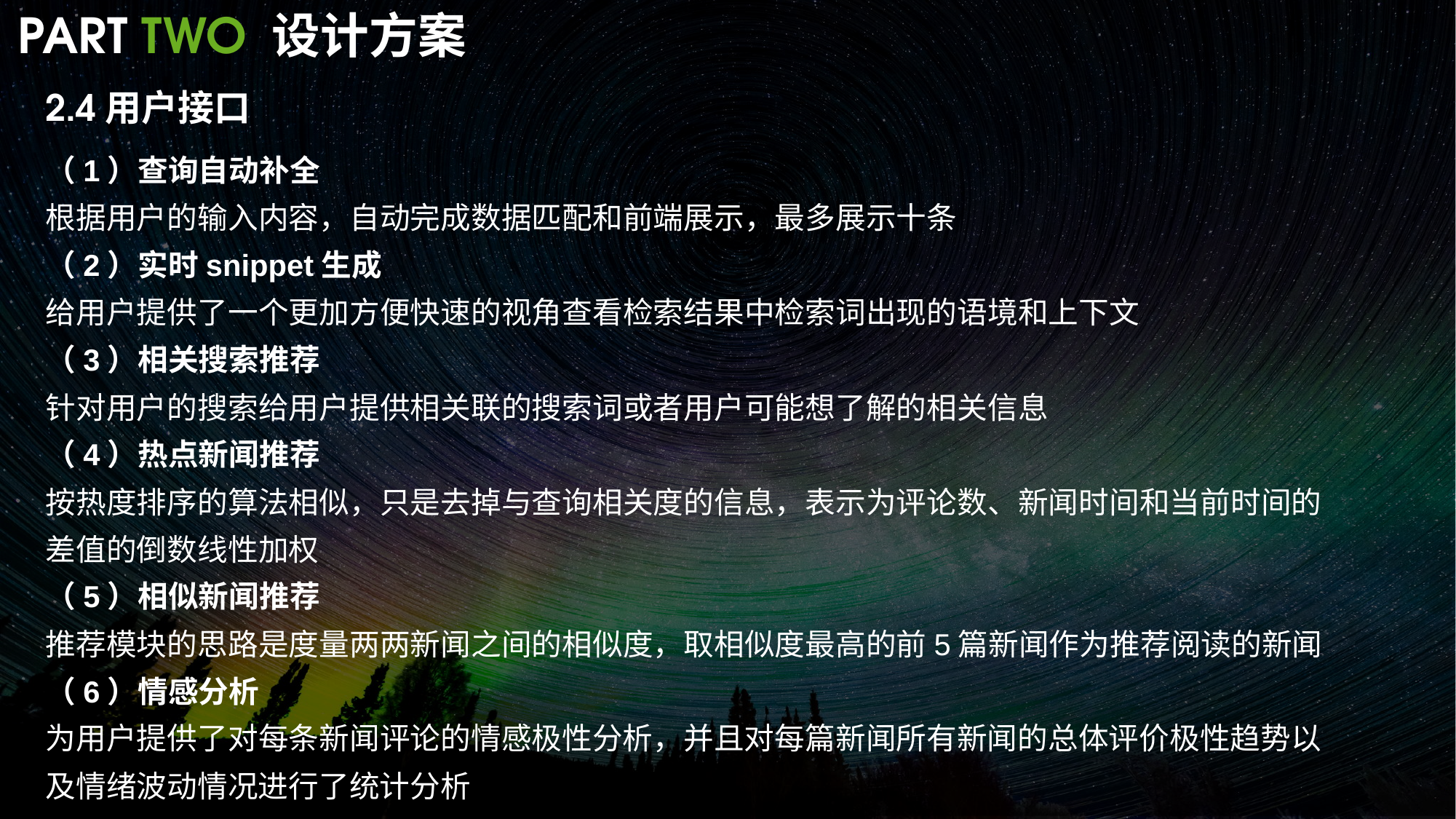

PART TWO 设计方案

2.4用户接口
（1）查询自动补全
根据用户的输入内容，自动完成数据匹配和前端展示，最多展示十条
（2）实时snippet生成
给用户提供了一个更加方便快速的视角查看检索结果中检索词出现的语境和上下文
（3）相关搜索推荐
针对用户的搜索给用户提供相关联的搜索词或者用户可能想了解的相关信息
（4）热点新闻推荐
按热度排序的算法相似，只是去掉与查询相关度的信息，表示为评论数、新闻时间和当前时间的差值的倒数线性加权
（5）相似新闻推荐
推荐模块的思路是度量两两新闻之间的相似度，取相似度最高的前5篇新闻作为推荐阅读的新闻
（6）情感分析
为用户提供了对每条新闻评论的情感极性分析，并且对每篇新闻所有新闻的总体评价极性趋势以及情绪波动情况进行了统计分析